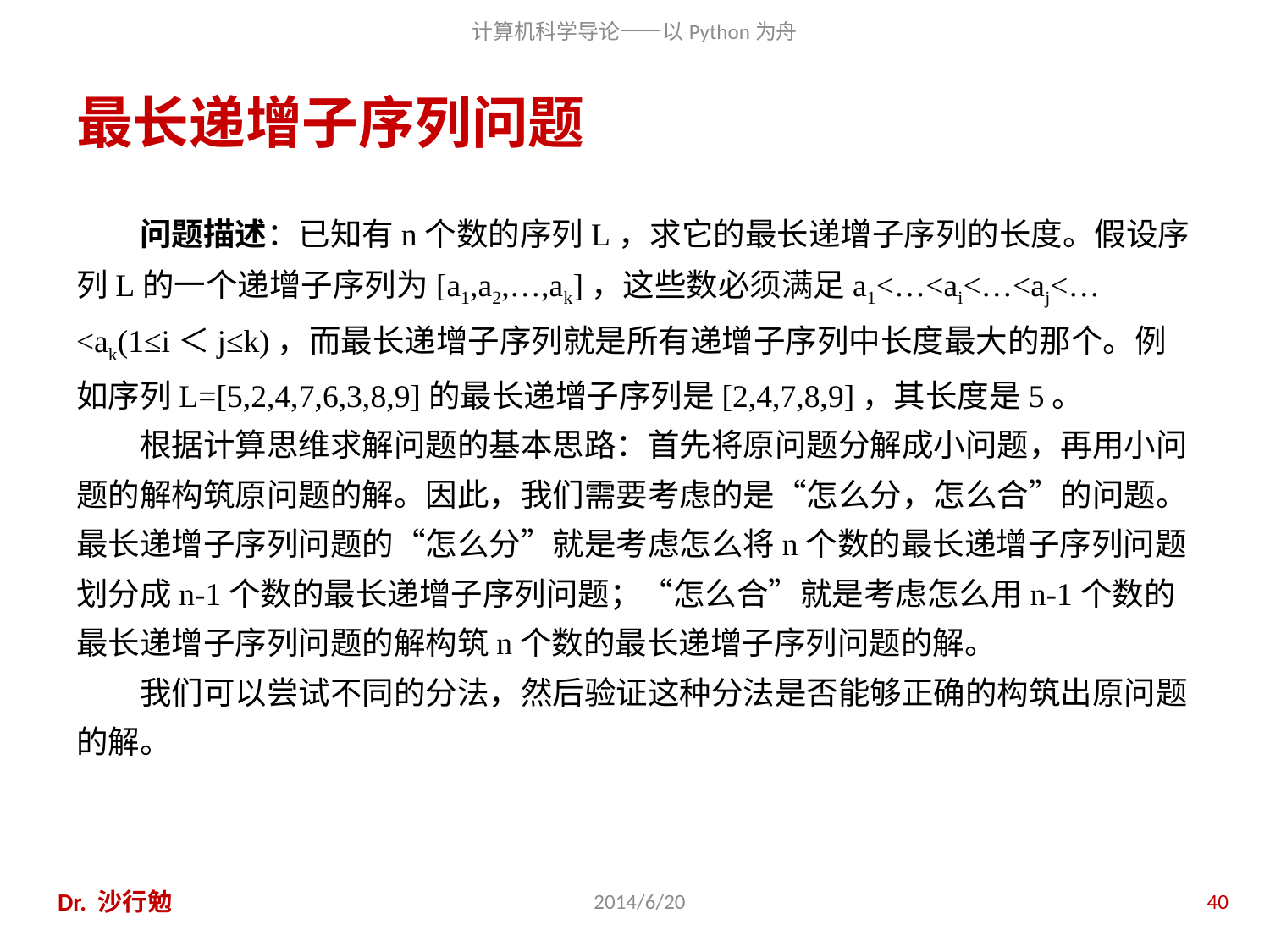

# 最长递增子序列问题
问题描述：已知有n个数的序列L，求它的最长递增子序列的长度。假设序列L的一个递增子序列为[a1,a2,…,ak]，这些数必须满足a1<…<ai<…<aj<…<ak(1≤i＜j≤k)，而最长递增子序列就是所有递增子序列中长度最大的那个。例如序列L=[5,2,4,7,6,3,8,9]的最长递增子序列是[2,4,7,8,9]，其长度是5。
根据计算思维求解问题的基本思路：首先将原问题分解成小问题，再用小问题的解构筑原问题的解。因此，我们需要考虑的是“怎么分，怎么合”的问题。最长递增子序列问题的“怎么分”就是考虑怎么将n个数的最长递增子序列问题划分成n-1个数的最长递增子序列问题；“怎么合”就是考虑怎么用n-1个数的最长递增子序列问题的解构筑n个数的最长递增子序列问题的解。
我们可以尝试不同的分法，然后验证这种分法是否能够正确的构筑出原问题的解。
Dr. 沙行勉
2014/6/20
40